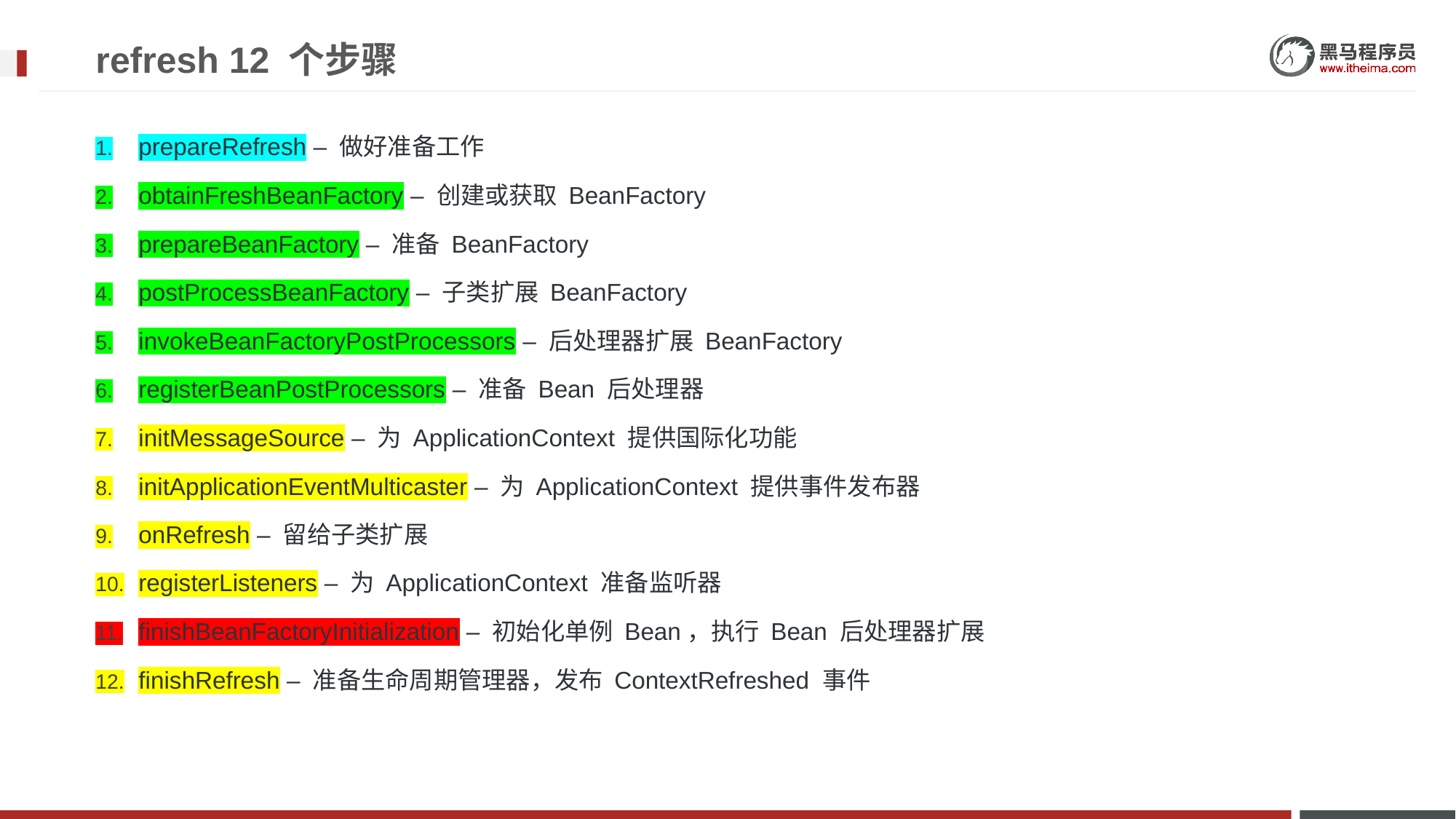

# refresh 12 个步骤
prepareRefresh – 做好准备工作
obtainFreshBeanFactory – 创建或获取 BeanFactory
prepareBeanFactory – 准备 BeanFactory
postProcessBeanFactory – 子类扩展 BeanFactory
invokeBeanFactoryPostProcessors – 后处理器扩展 BeanFactory
registerBeanPostProcessors – 准备 Bean 后处理器
initMessageSource – 为 ApplicationContext 提供国际化功能
initApplicationEventMulticaster – 为 ApplicationContext 提供事件发布器
onRefresh – 留给子类扩展
registerListeners – 为 ApplicationContext 准备监听器
finishBeanFactoryInitialization – 初始化单例 Bean，执行 Bean 后处理器扩展
finishRefresh – 准备生命周期管理器，发布 ContextRefreshed 事件